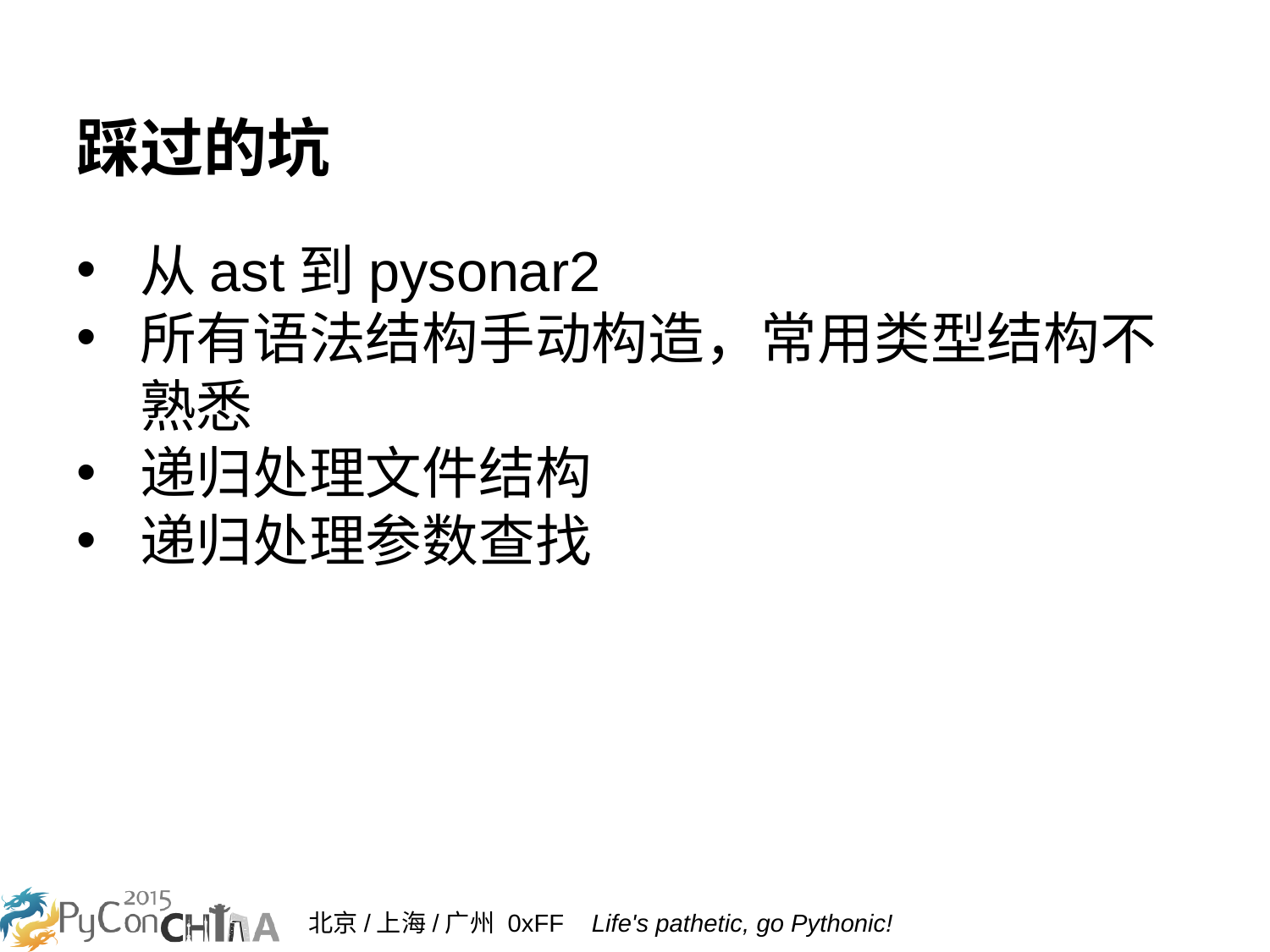

# 踩过的坑
从ast到pysonar2
所有语法结构手动构造，常用类型结构不熟悉
递归处理文件结构
递归处理参数查找